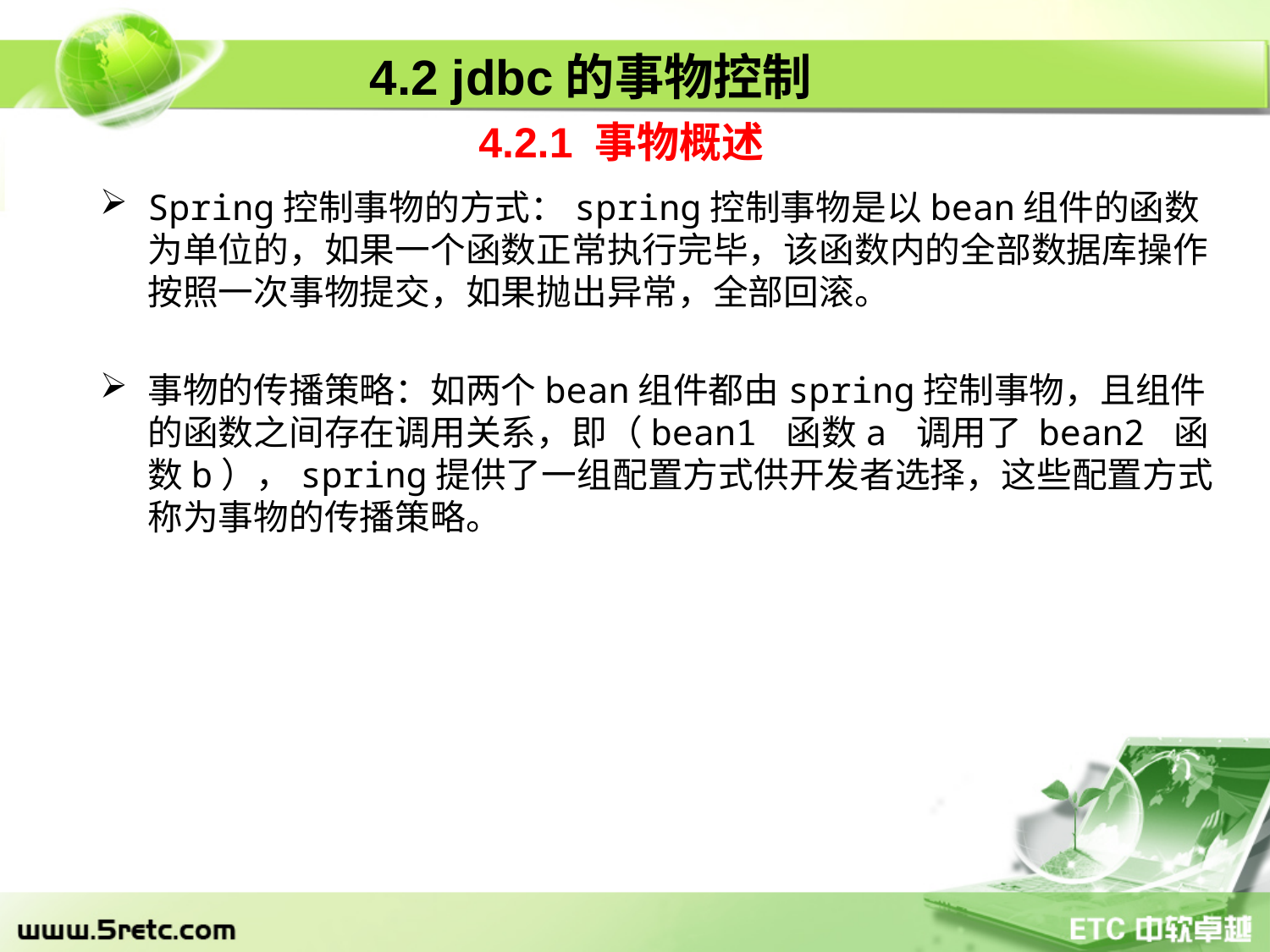

4.2 jdbc的事物控制

4.2.1 事物概述
Spring控制事物的方式：spring控制事物是以bean组件的函数为单位的，如果一个函数正常执行完毕，该函数内的全部数据库操作按照一次事物提交，如果抛出异常，全部回滚。

事物的传播策略：如两个bean组件都由spring控制事物，且组件的函数之间存在调用关系，即（bean1 函数a 调用了 bean2 函数b），spring提供了一组配置方式供开发者选择，这些配置方式称为事物的传播策略。